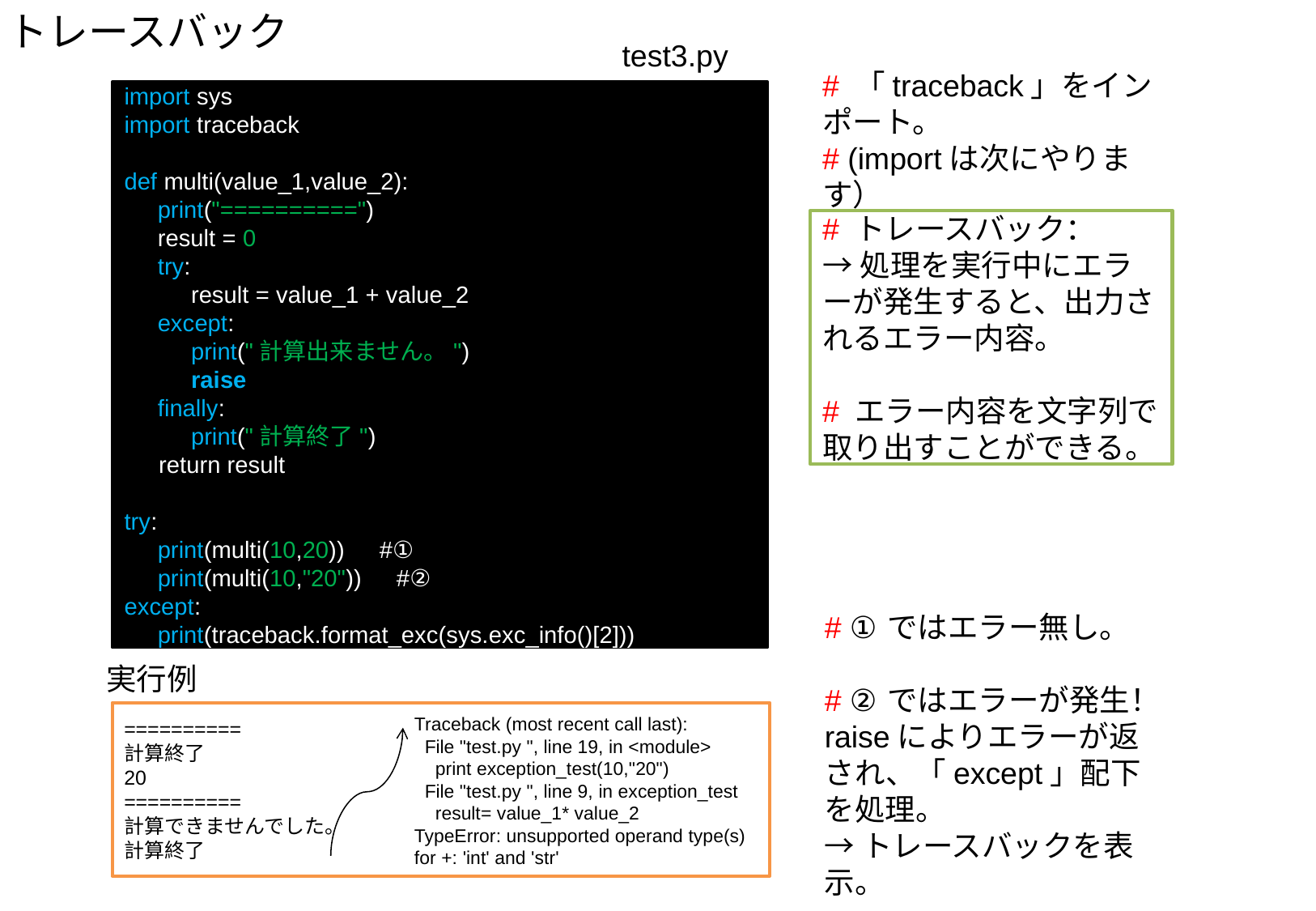

トレースバック
test3.py
# 「traceback」をインポート。
# (importは次にやります）
import sys
import traceback

def multi(value_1,value_2):
     print("==========")
     result = 0
     try:
          result = value_1 + value_2
     except:
          print("計算出来ません。")
          raise
     finally:
          print("計算終了")
　 return result

try:
     print(multi(10,20))　#①
     print(multi(10,"20"))　#②
except:
     print(traceback.format_exc(sys.exc_info()[2]))
# トレースバック：
→処理を実行中にエラーが発生すると、出力されるエラー内容。

# エラー内容を文字列で取り出すことができる。
# ①ではエラー無し。

# ②ではエラーが発生！
raiseによりエラーが返され、「except」配下を処理。
→トレースバックを表示。
実行例
==========
計算終了
20
==========
計算できませんでした。
計算終了
Traceback (most recent call last):
  File "test.py ", line 19, in <module>
    print exception_test(10,"20")
  File "test.py ", line 9, in exception_test
    result= value_1* value_2
TypeError: unsupported operand type(s) for +: 'int' and 'str'